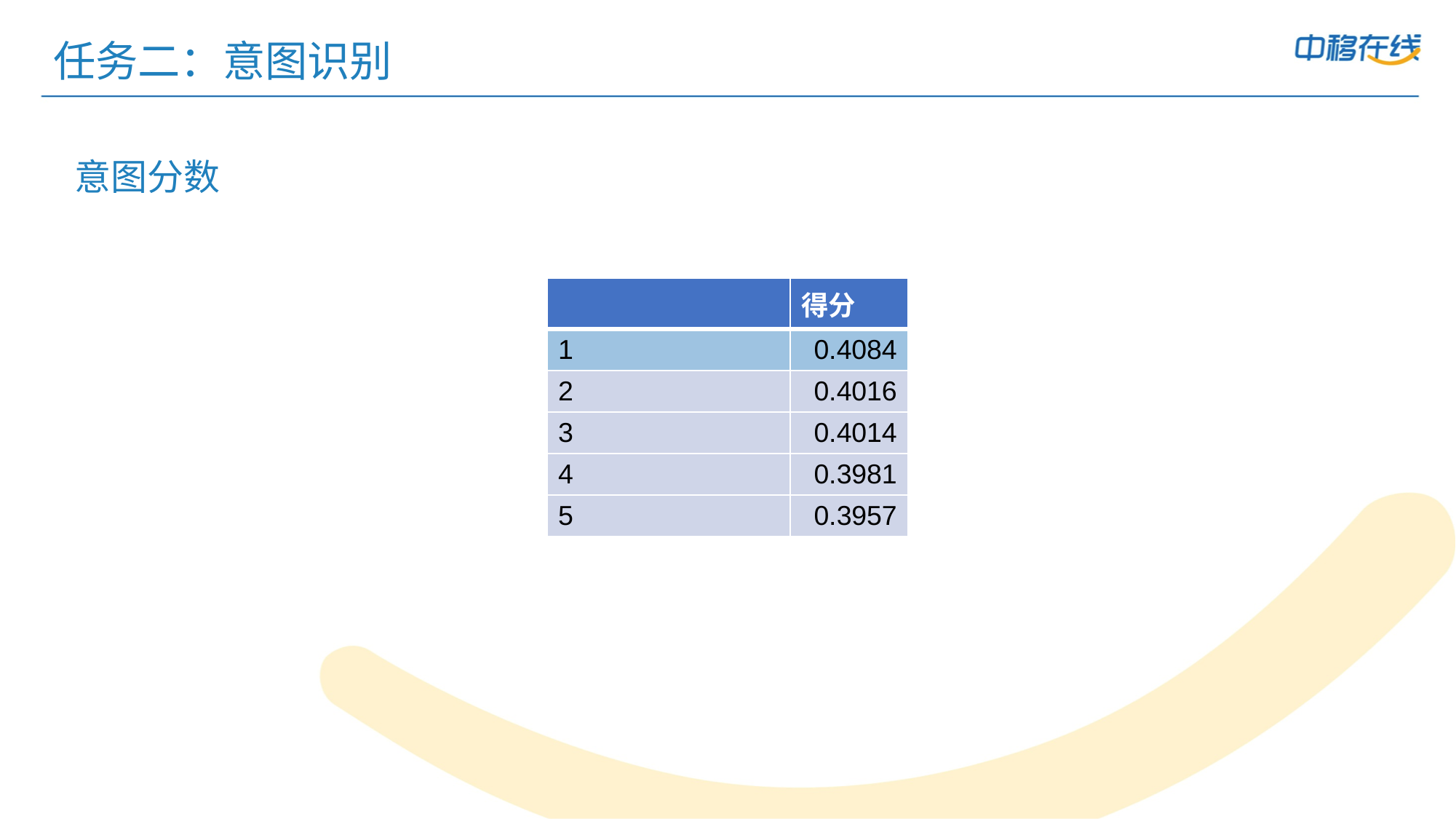

# 任务二：意图识别
意图分数
|  | 得分 |
| --- | --- |
| 1 | 0.4084 |
| 2 | 0.4016 |
| 3 | 0.4014 |
| 4 | 0.3981 |
| 5 | 0.3957 |